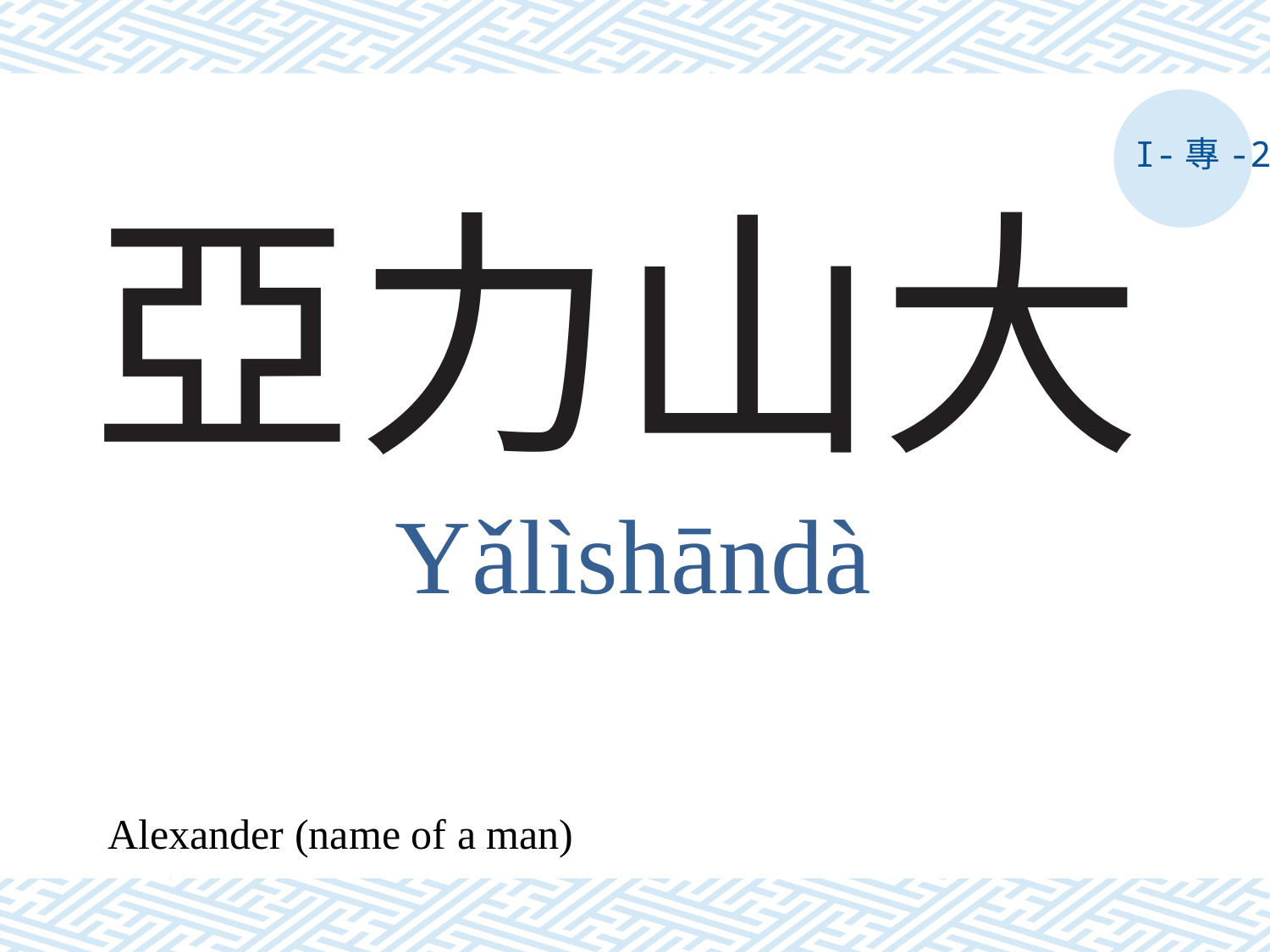

I-專-2

# 亞力山大
Yǎlìshāndà
Alexander (name of a man)